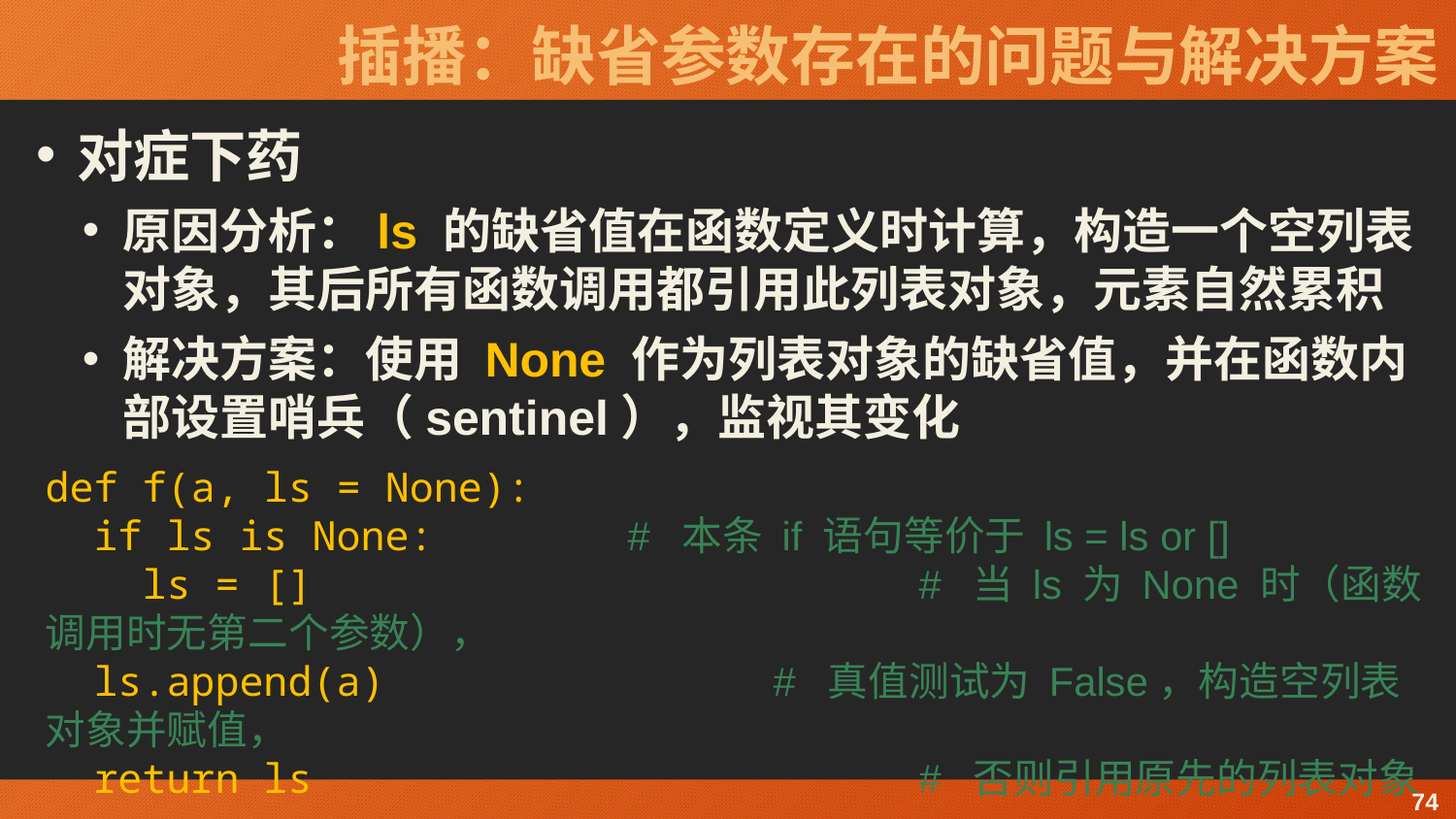

# 插播：缺省参数存在的问题与解决方案
对症下药
原因分析：ls 的缺省值在函数定义时计算，构造一个空列表对象，其后所有函数调用都引用此列表对象，元素自然累积
解决方案：使用 None 作为列表对象的缺省值，并在函数内部设置哨兵（sentinel），监视其变化
def f(a, ls = None):
  if ls is None:		#  本条 if 语句等价于 ls = ls or []
    ls = []					#  当 ls 为 None 时（函数调用时无第二个参数），
  ls.append(a)			#  真值测试为 False，构造空列表对象并赋值，
  return ls					#  否则引用原先的列表对象
74